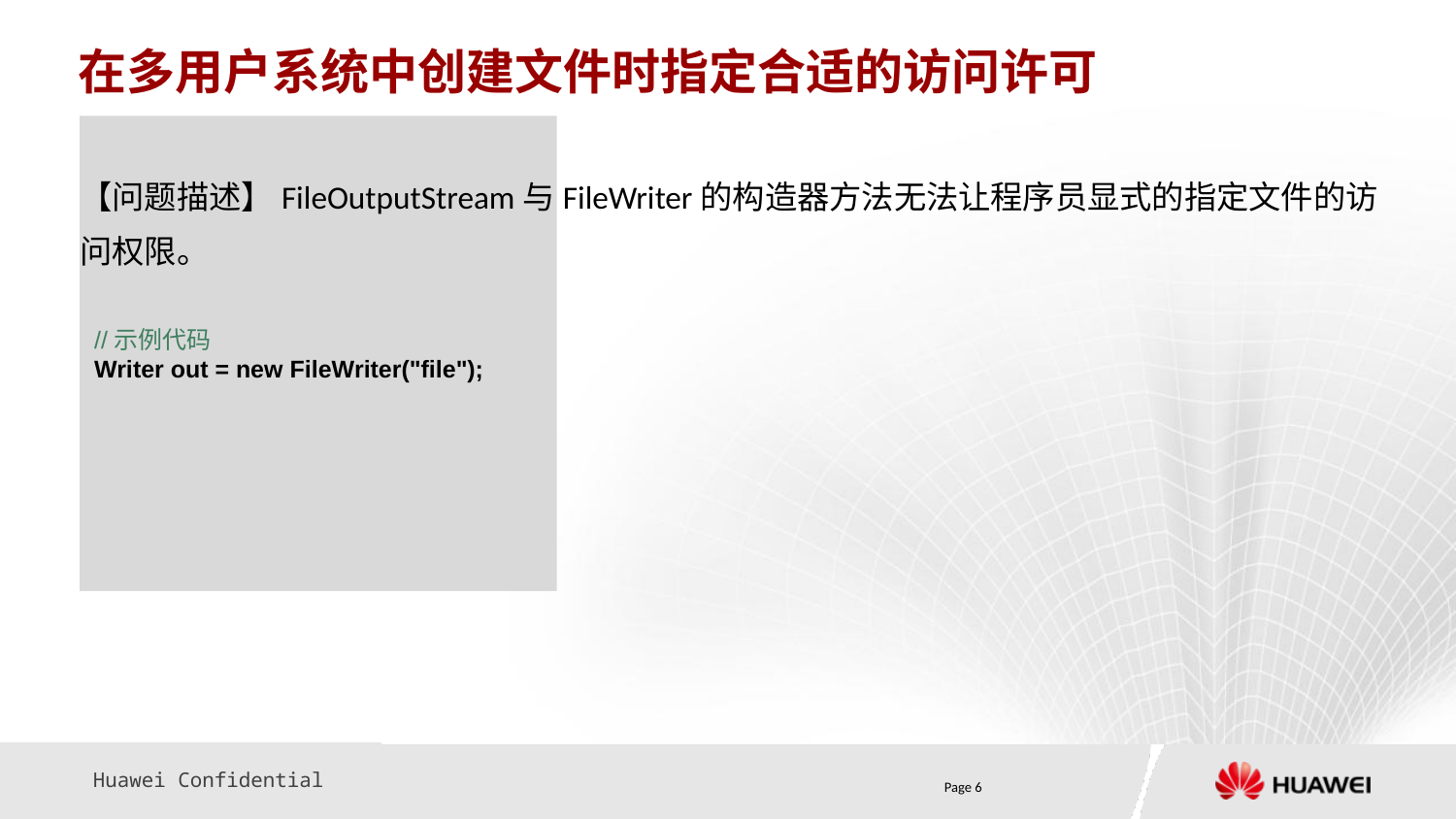

# 在多用户系统中创建文件时指定合适的访问许可
【问题描述】FileOutputStream与FileWriter的构造器方法无法让程序员显式的指定文件的访问权限。
//示例代码
Writer out = new FileWriter("file");